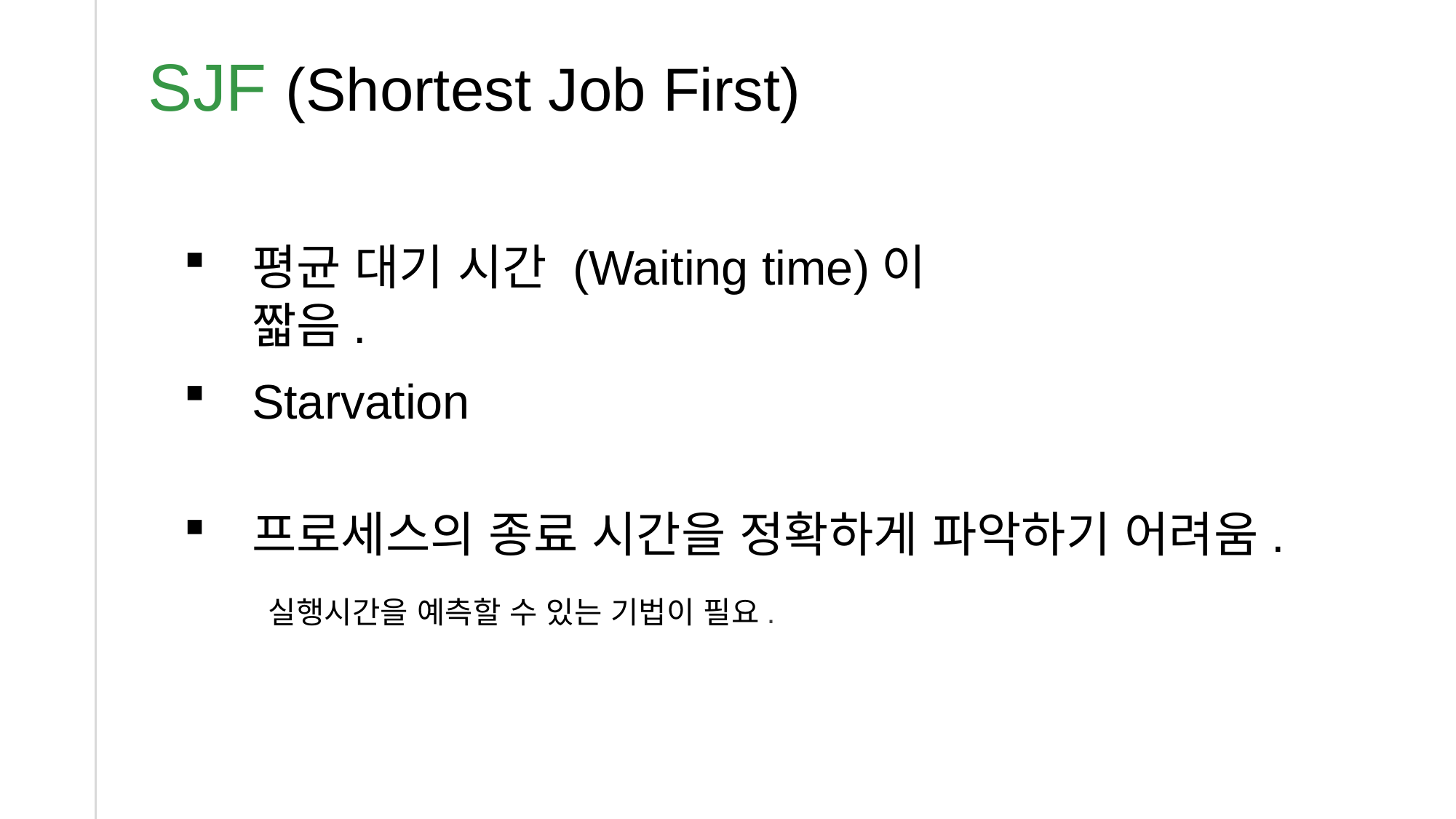

SJF (Shortest Job First)
평균 대기 시간 (Waiting time)이 짧음.
Starvation
프로세스의 종료 시간을 정확하게 파악하기 어려움.
실행시간을 예측할 수 있는 기법이 필요.